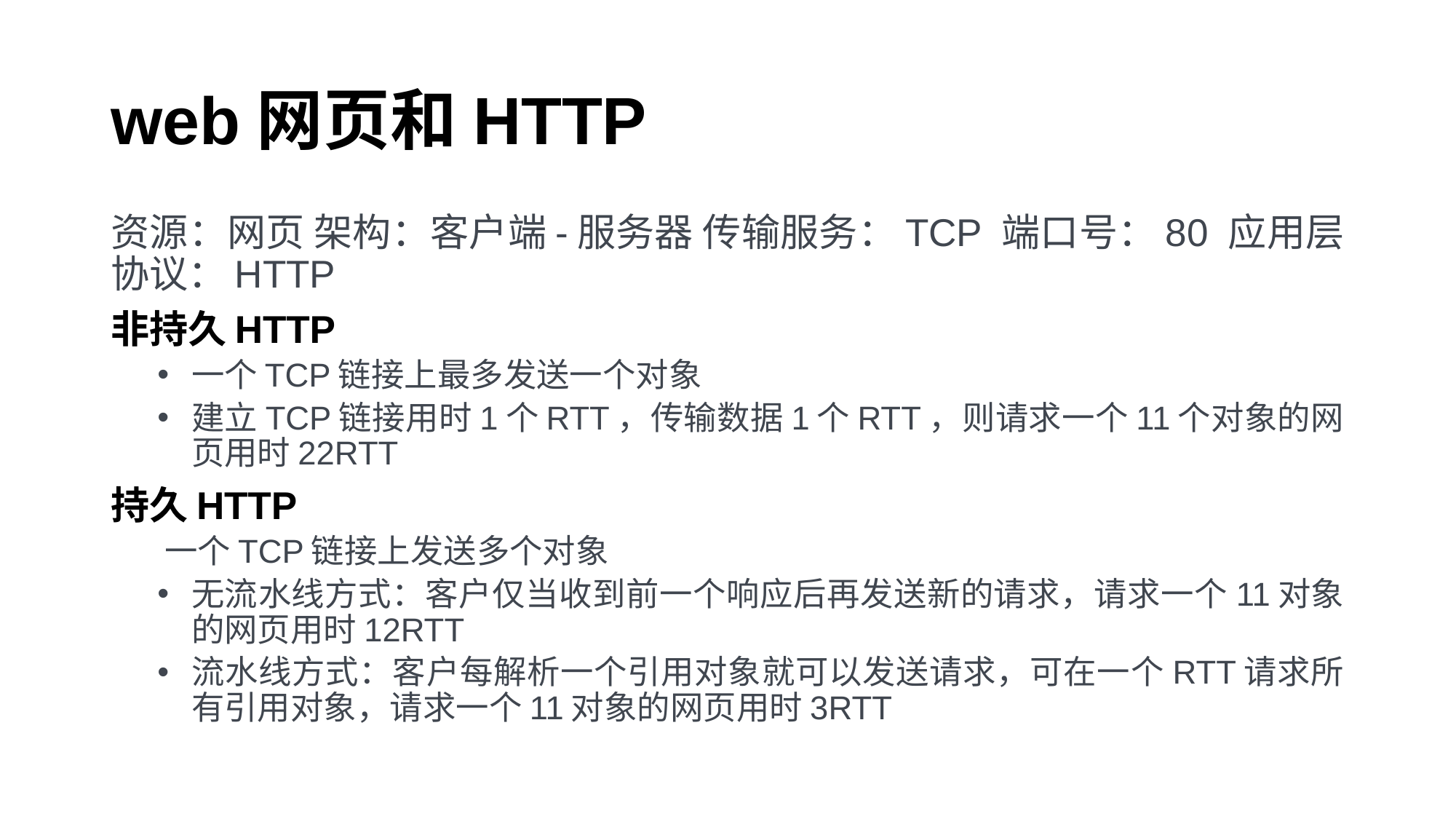

# web网页和HTTP
资源：网页 架构：客户端-服务器 传输服务：TCP 端口号：80 应用层协议：HTTP
非持久HTTP
一个TCP链接上最多发送一个对象
建立TCP链接用时1个RTT，传输数据1个RTT，则请求一个11个对象的网页用时22RTT
持久HTTP
一个TCP链接上发送多个对象
无流水线方式：客户仅当收到前一个响应后再发送新的请求，请求一个11对象的网页用时12RTT
流水线方式：客户每解析一个引用对象就可以发送请求，可在一个RTT请求所有引用对象，请求一个11对象的网页用时3RTT